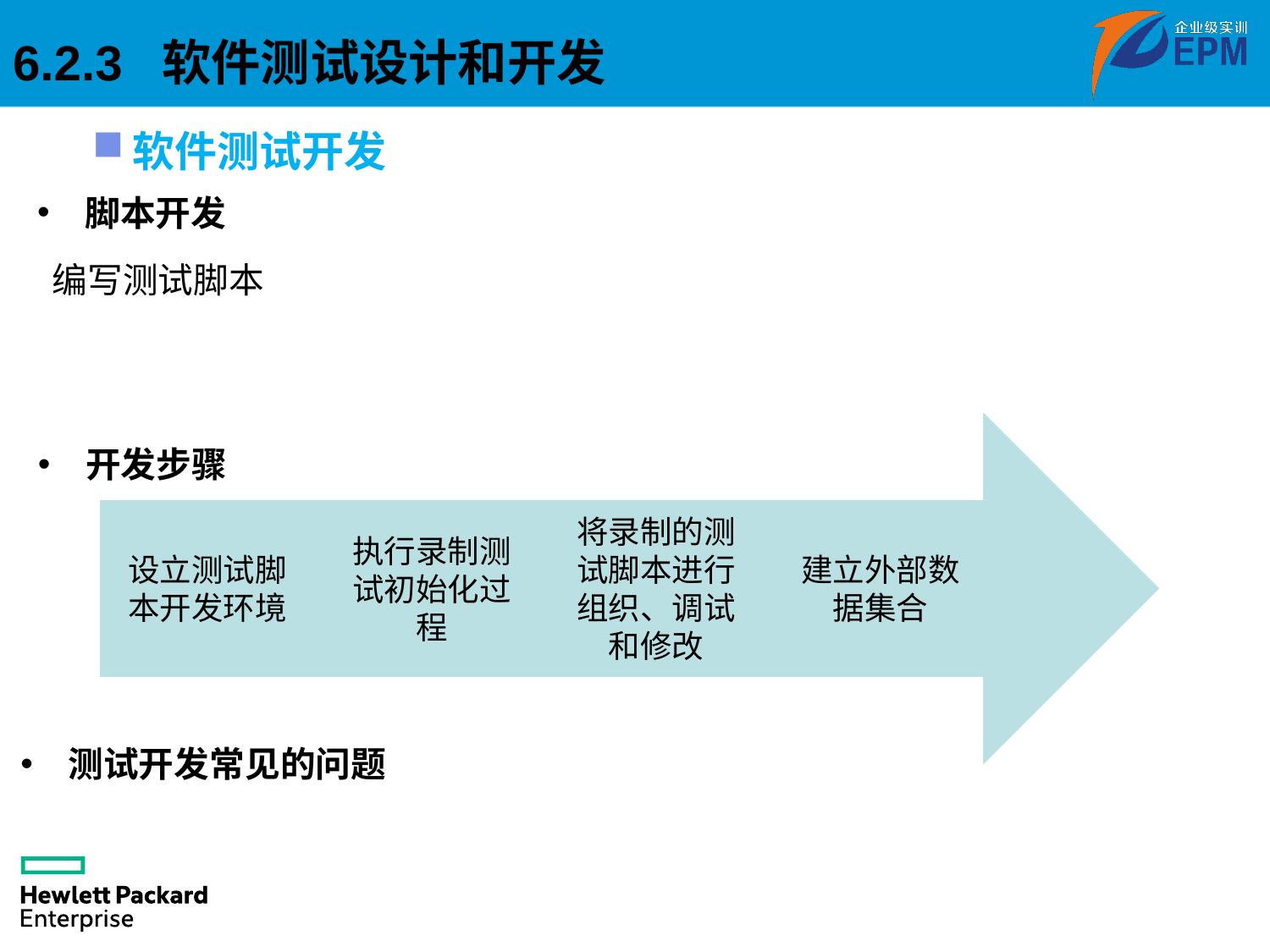

6.2.3  软件测试设计和开发
软件测试开发
脚本开发
    编写测试脚本
设立测试脚本开发环境
建立外部数据集合
执行录制测试初始化过程
将录制的测试脚本进行组织、调试和修改
开发步骤
测试开发常见的问题